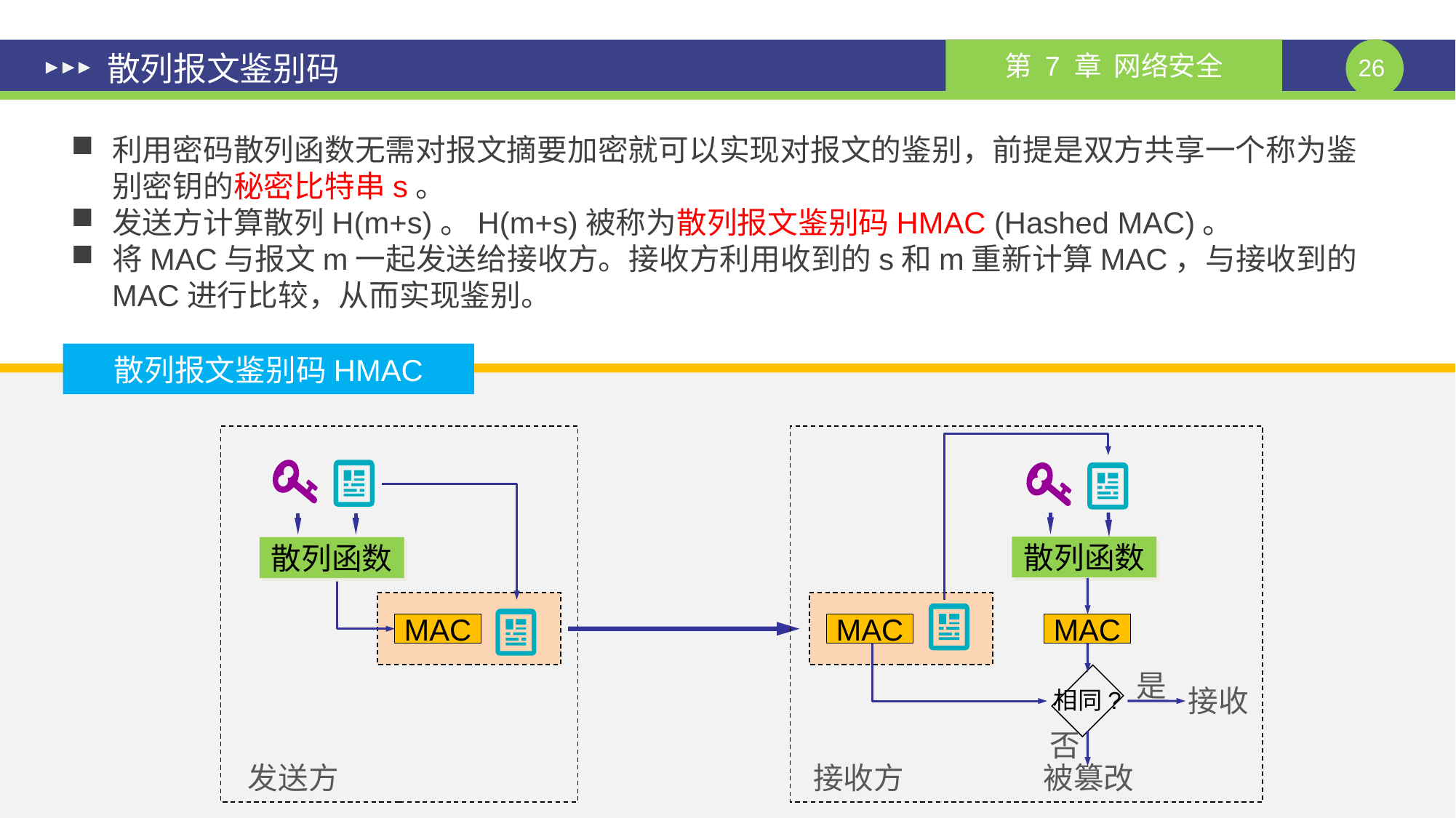

# 散列报文鉴别码
利用密码散列函数无需对报文摘要加密就可以实现对报文的鉴别，前提是双方共享一个称为鉴别密钥的秘密比特串s。
发送方计算散列H(m+s)。H(m+s)被称为散列报文鉴别码HMAC (Hashed MAC)。
将MAC与报文m一起发送给接收方。接收方利用收到的s和m重新计算MAC，与接收到的MAC进行比较，从而实现鉴别。
散列报文鉴别码HMAC

散列函数
散列函数

MAC
MAC
MAC

是

相同?
接收

否

发送方
接收方
被篡改
课件制作人：谢钧  谢希仁